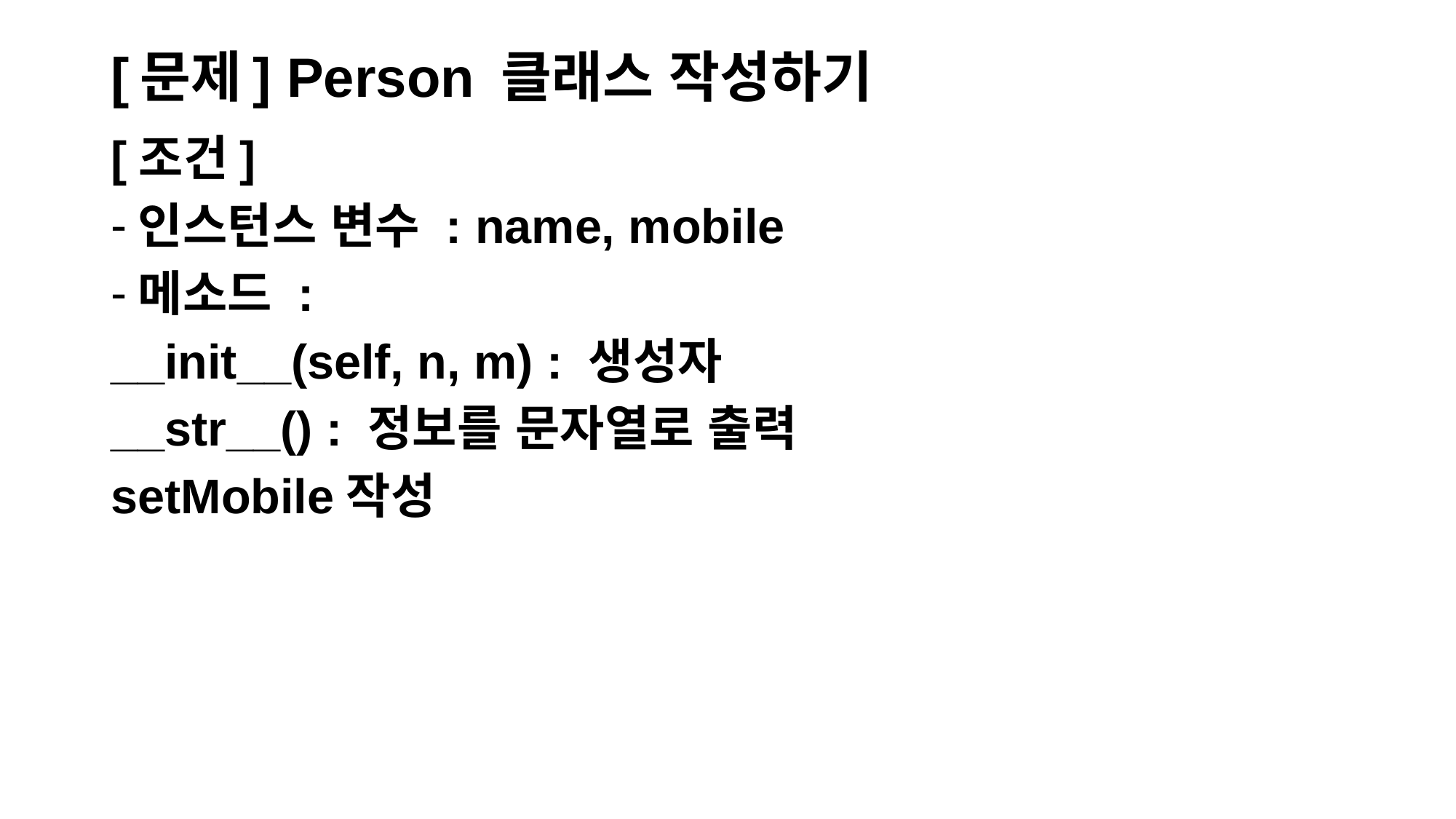

# [문제] Person 클래스 작성하기
[조건]
인스턴스 변수 : name, mobile
메소드 :
__init__(self, n, m) : 생성자
__str__() : 정보를 문자열로 출력
setMobile작성